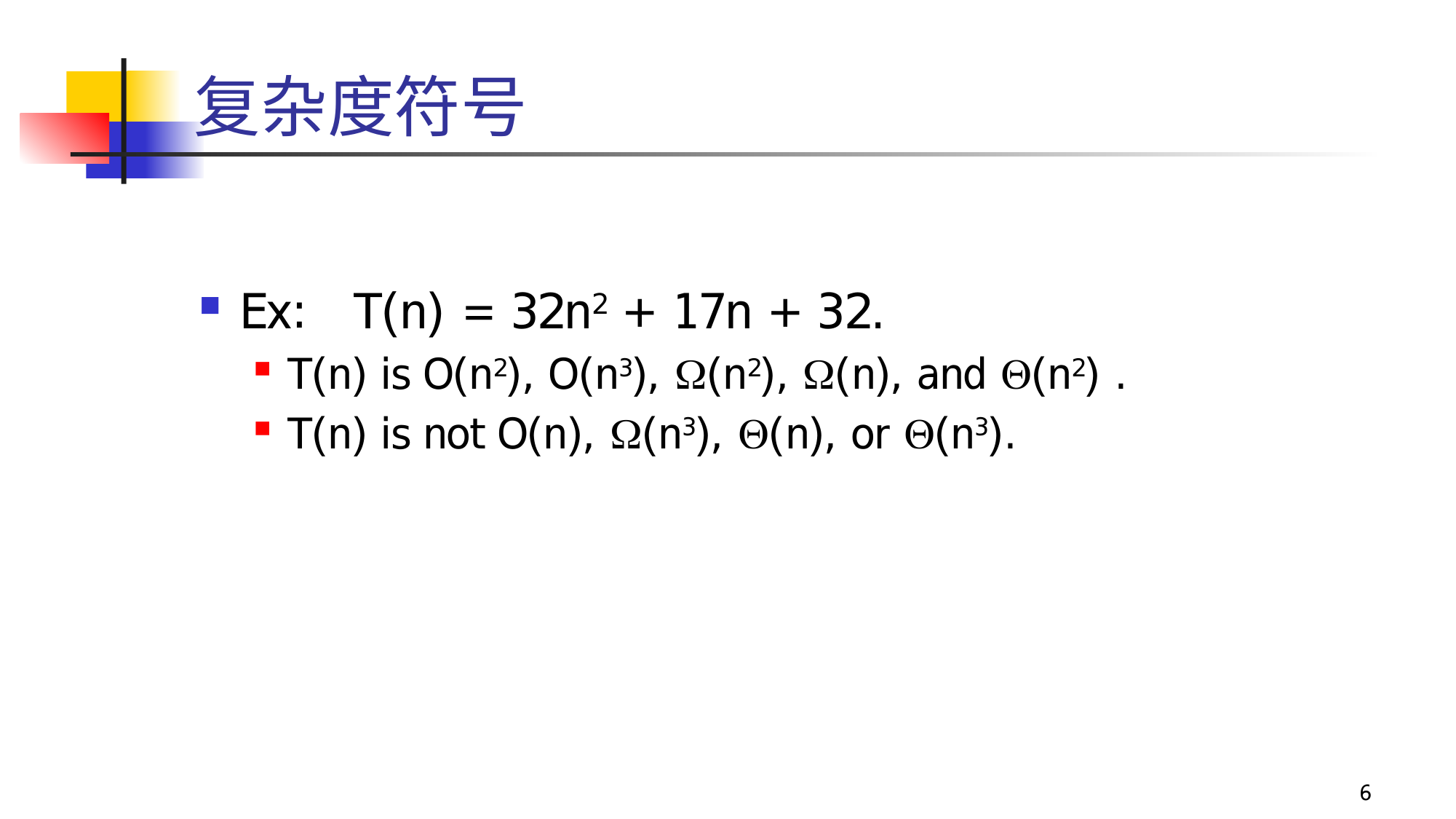

# 复杂度符号

Ex:   T(n) = 32n2 + 17n + 32.
T(n) is O(n2), O(n3), Ω(n2), Ω(n), and Θ(n2) .
T(n) is not O(n), Ω(n3), Θ(n), or Θ(n3).

6